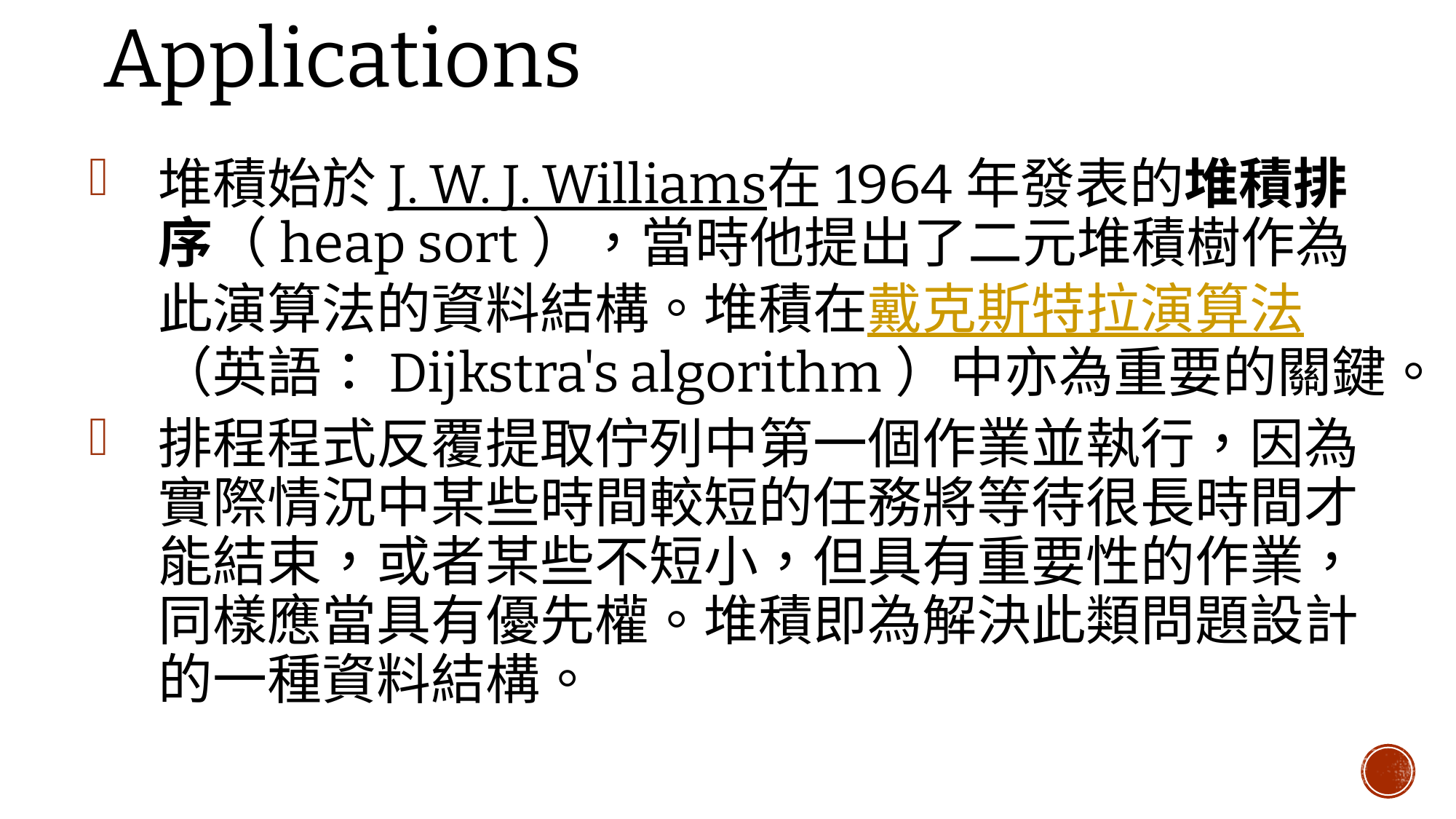

Applications
堆積始於J. W. J. Williams在1964年發表的堆積排序（heap sort），當時他提出了二元堆積樹作為此演算法的資料結構。堆積在戴克斯特拉演算法（英語：Dijkstra's algorithm）中亦為重要的關鍵。
排程程式反覆提取佇列中第一個作業並執行，因為實際情況中某些時間較短的任務將等待很長時間才能結束，或者某些不短小，但具有重要性的作業，同樣應當具有優先權。堆積即為解決此類問題設計的一種資料結構。